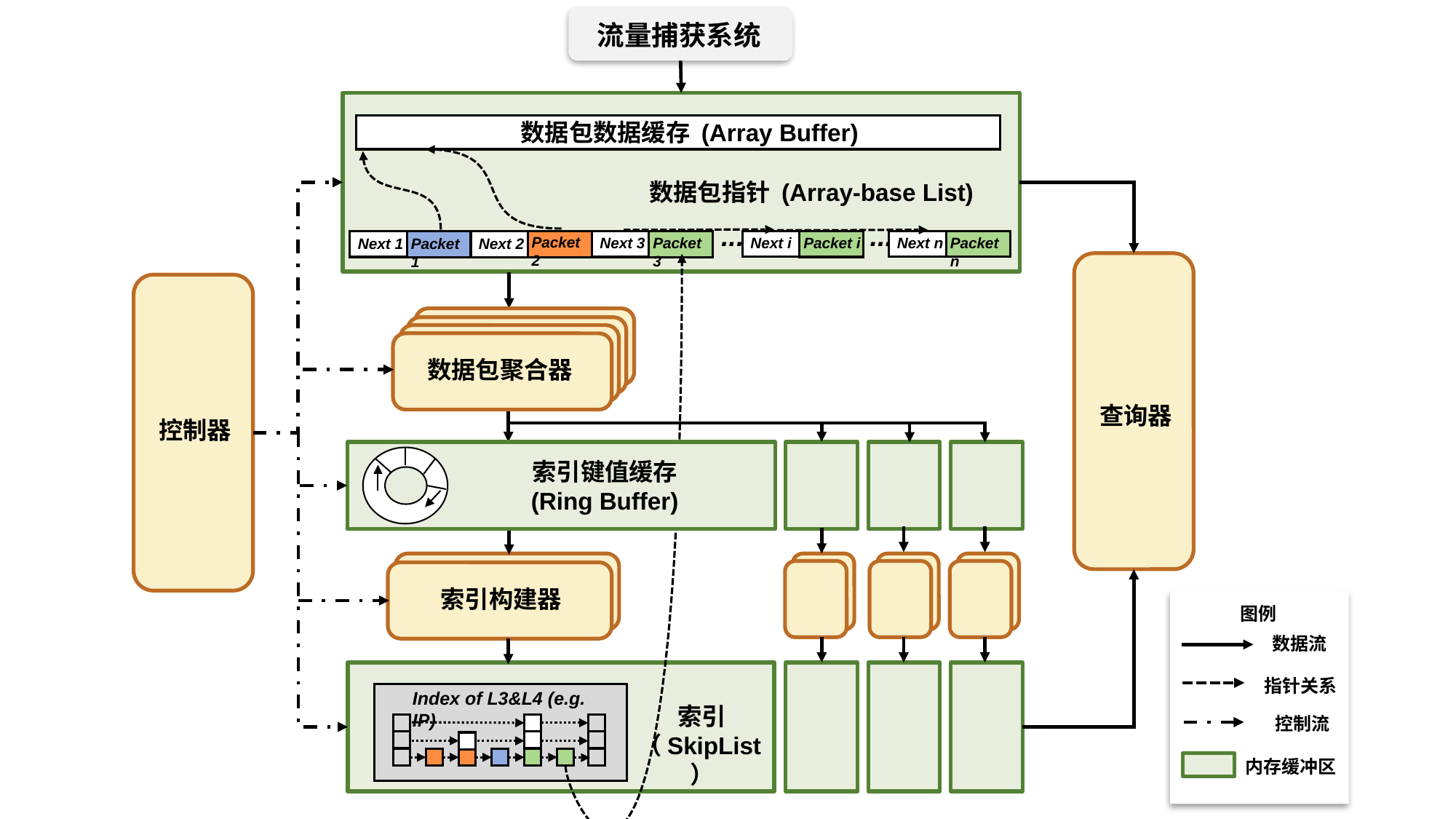

流量捕获系统

数据包指针 (Array-base List)
...
...
Packet 2

Next 2

Packet n

Next n

Packet i

Next i

Packet 3

Next 3

Next 1

Packet 1

数据包数据缓存 (Array Buffer)

数据包聚合器
查询器
控制器

索引键值缓存
(Ring Buffer)

索引构建器

数据流
指针关系
内存缓冲区

图例
控制流

索引
（SkipList）
Index of L3&L4 (e.g. IP)